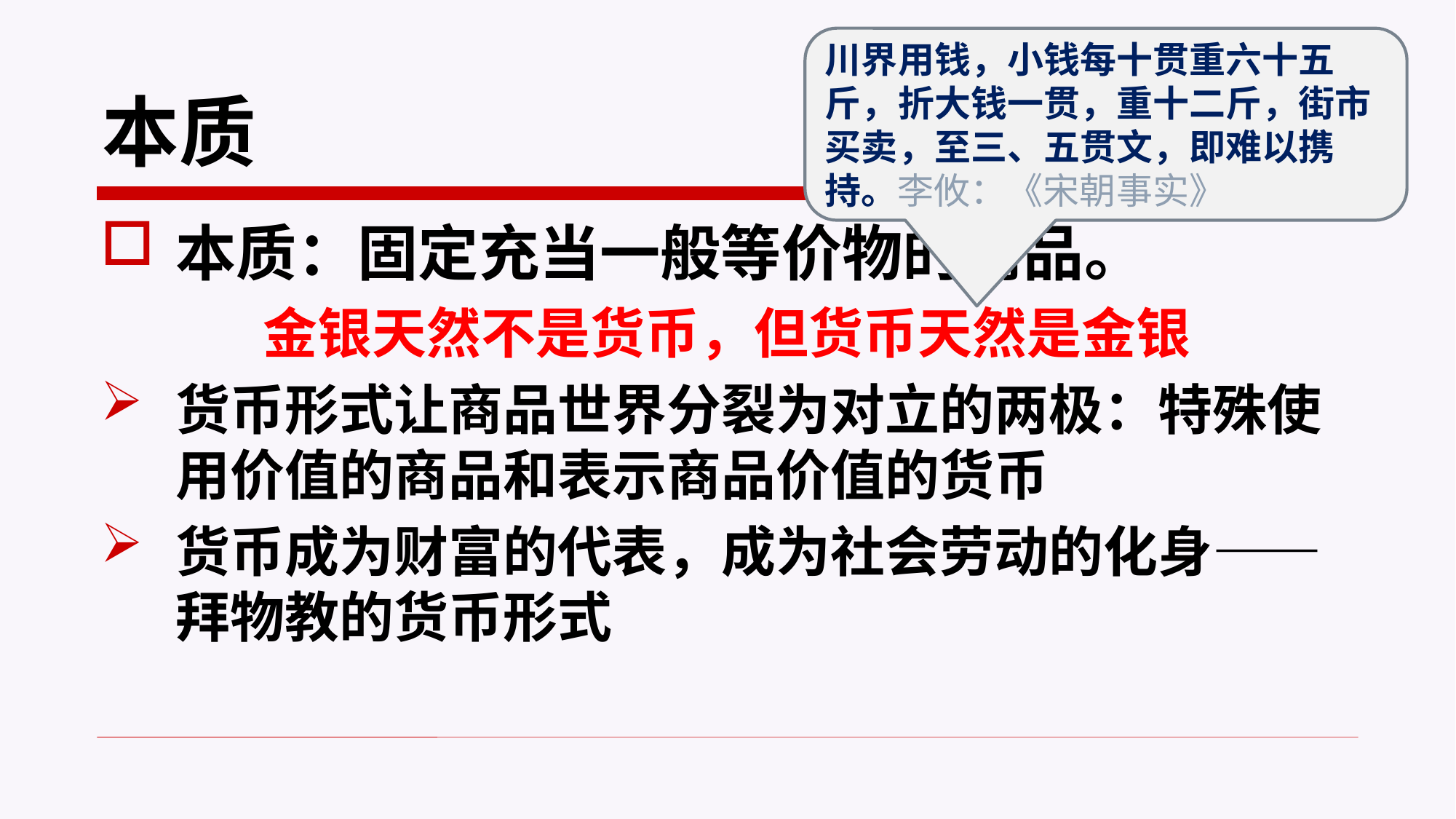

川界用钱，小钱每十贯重六十五斤，折大钱一贯，重十二斤，街市买卖，至三、五贯文，即难以携持。李攸：《宋朝事实》
# 本质
本质：固定充当一般等价物的商品。
金银天然不是货币，但货币天然是金银
货币形式让商品世界分裂为对立的两极：特殊使用价值的商品和表示商品价值的货币
货币成为财富的代表，成为社会劳动的化身——拜物教的货币形式